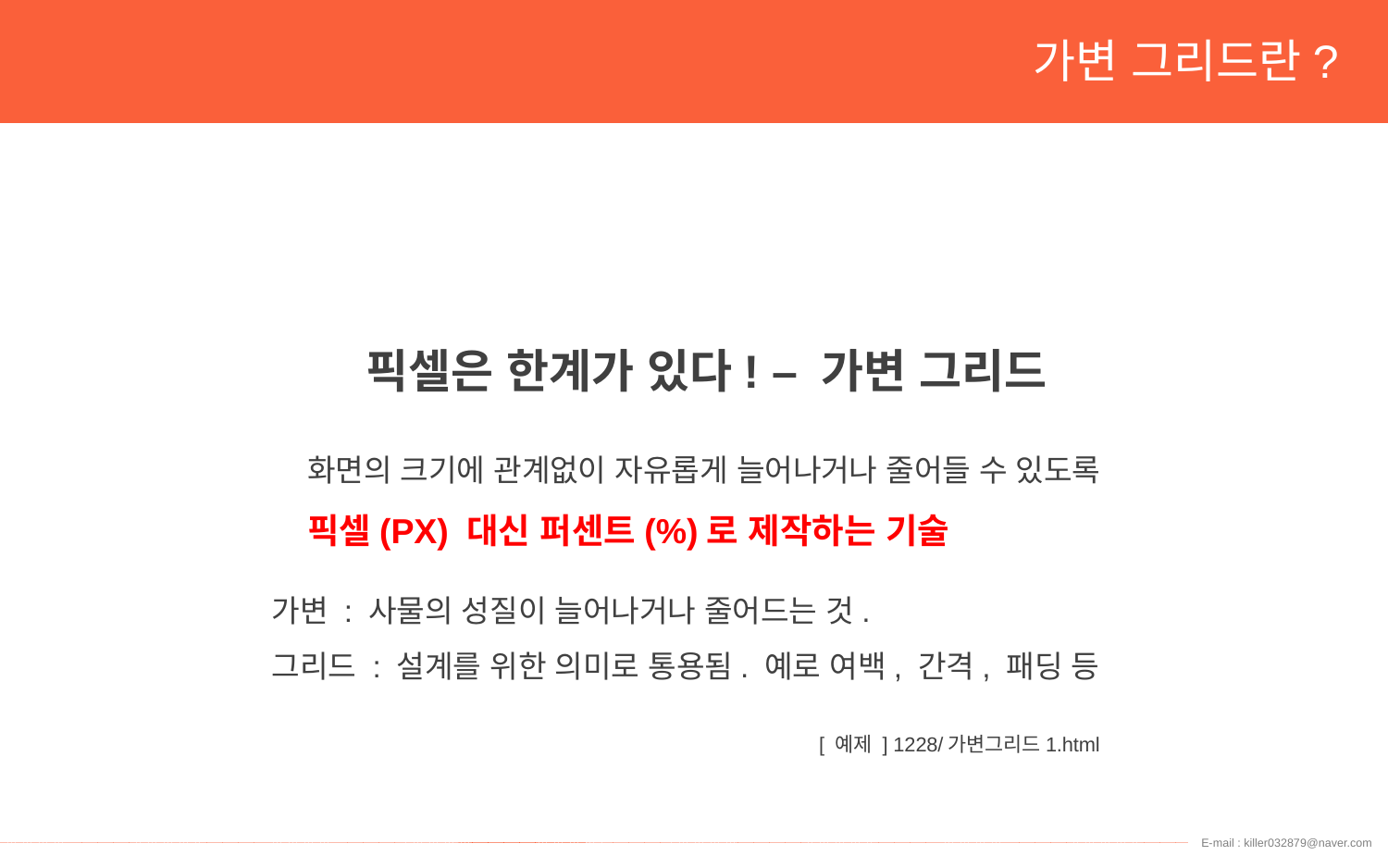

가변 그리드란?
픽셀은 한계가 있다! – 가변 그리드
화면의 크기에 관계없이 자유롭게 늘어나거나 줄어들 수 있도록
픽셀(PX) 대신 퍼센트(%)로 제작하는 기술
가변 : 사물의 성질이 늘어나거나 줄어드는 것.
그리드 : 설계를 위한 의미로 통용됨. 예로 여백, 간격, 패딩 등

[ 예제 ] 1228/가변그리드1.html